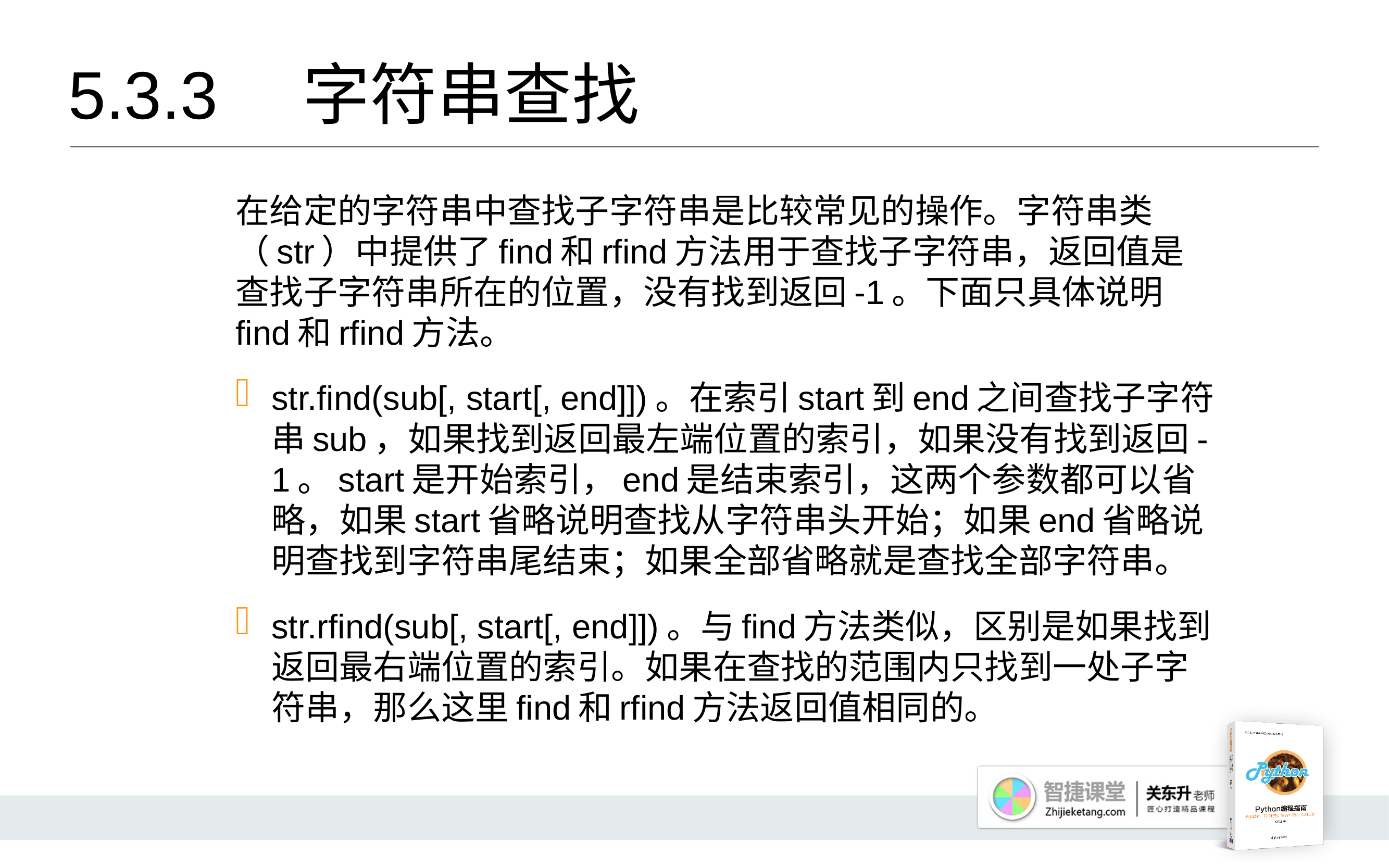

# 5.3.3 	字符串查找
在给定的字符串中查找子字符串是比较常见的操作。字符串类（str）中提供了find和rfind方法用于查找子字符串，返回值是查找子字符串所在的位置，没有找到返回-1。下面只具体说明find和rfind方法。
	str.find(sub[, start[, end]])。在索引start到end之间查找子字符串sub，如果找到返回最左端位置的索引，如果没有找到返回-1。start是开始索引，end是结束索引，这两个参数都可以省略，如果start省略说明查找从字符串头开始；如果end省略说明查找到字符串尾结束；如果全部省略就是查找全部字符串。
	str.rfind(sub[, start[, end]])。与find方法类似，区别是如果找到返回最右端位置的索引。如果在查找的范围内只找到一处子字符串，那么这里find和rfind方法返回值相同的。